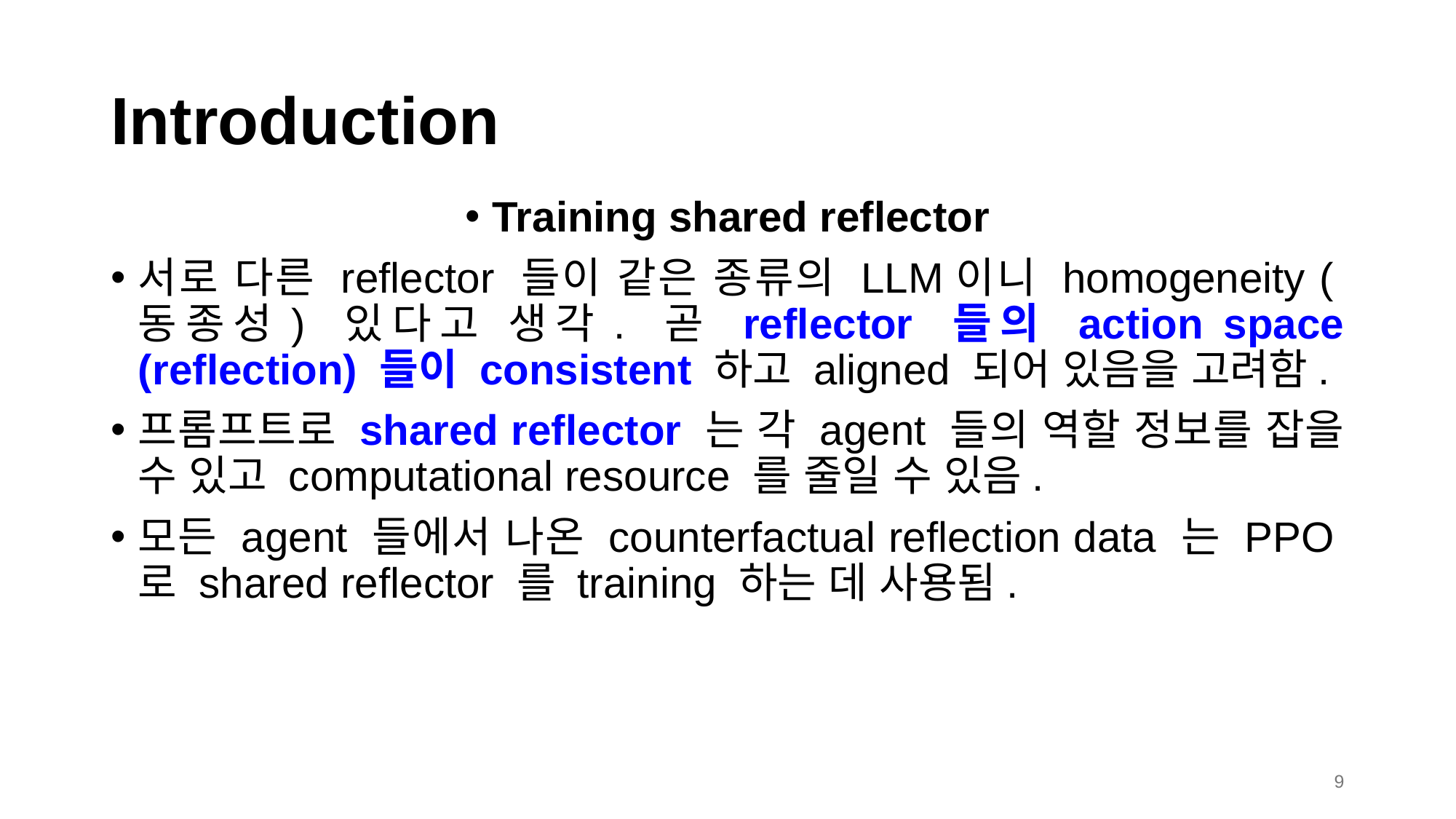

# Introduction
Training shared reflector
서로 다른 reflector 들이 같은 종류의 LLM이니 homogeneity (동종성) 있다고 생각. 곧 reflector 들의 action space (reflection) 들이 consistent 하고 aligned 되어 있음을 고려함.
프롬프트로 shared reflector 는 각 agent 들의 역할 정보를 잡을 수 있고 computational resource 를 줄일 수 있음.
모든 agent 들에서 나온 counterfactual reflection data 는 PPO로 shared reflector 를 training 하는 데 사용됨.
9